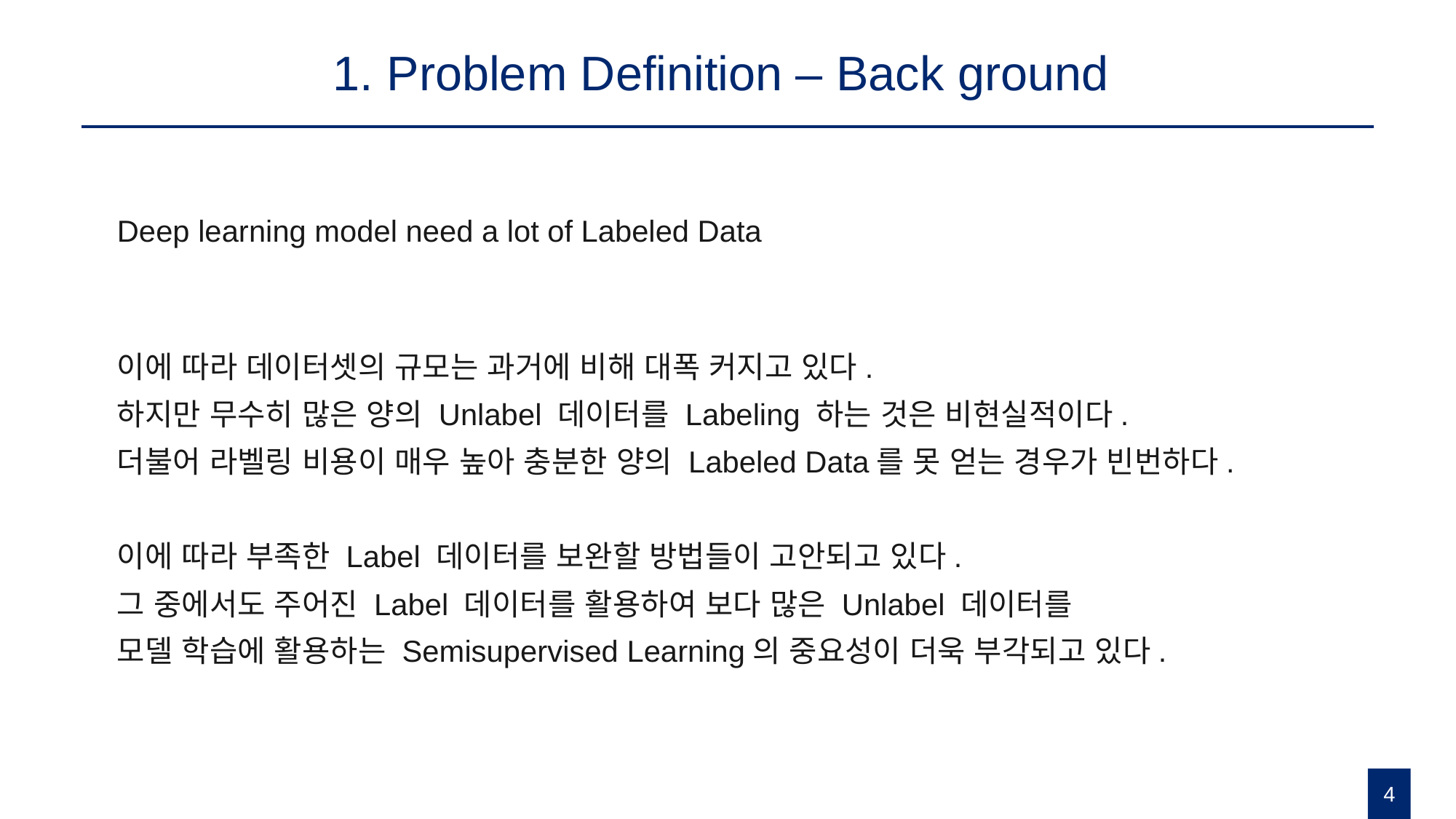

# 1. Problem Definition – Back ground
Deep learning model need a lot of Labeled Data
이에 따라 데이터셋의 규모는 과거에 비해 대폭 커지고 있다.
하지만 무수히 많은 양의 Unlabel 데이터를 Labeling 하는 것은 비현실적이다.
더불어 라벨링 비용이 매우 높아 충분한 양의 Labeled Data를 못 얻는 경우가 빈번하다.

이에 따라 부족한 Label 데이터를 보완할 방법들이 고안되고 있다.
그 중에서도 주어진 Label 데이터를 활용하여 보다 많은 Unlabel 데이터를
모델 학습에 활용하는 Semisupervised Learning의 중요성이 더욱 부각되고 있다.